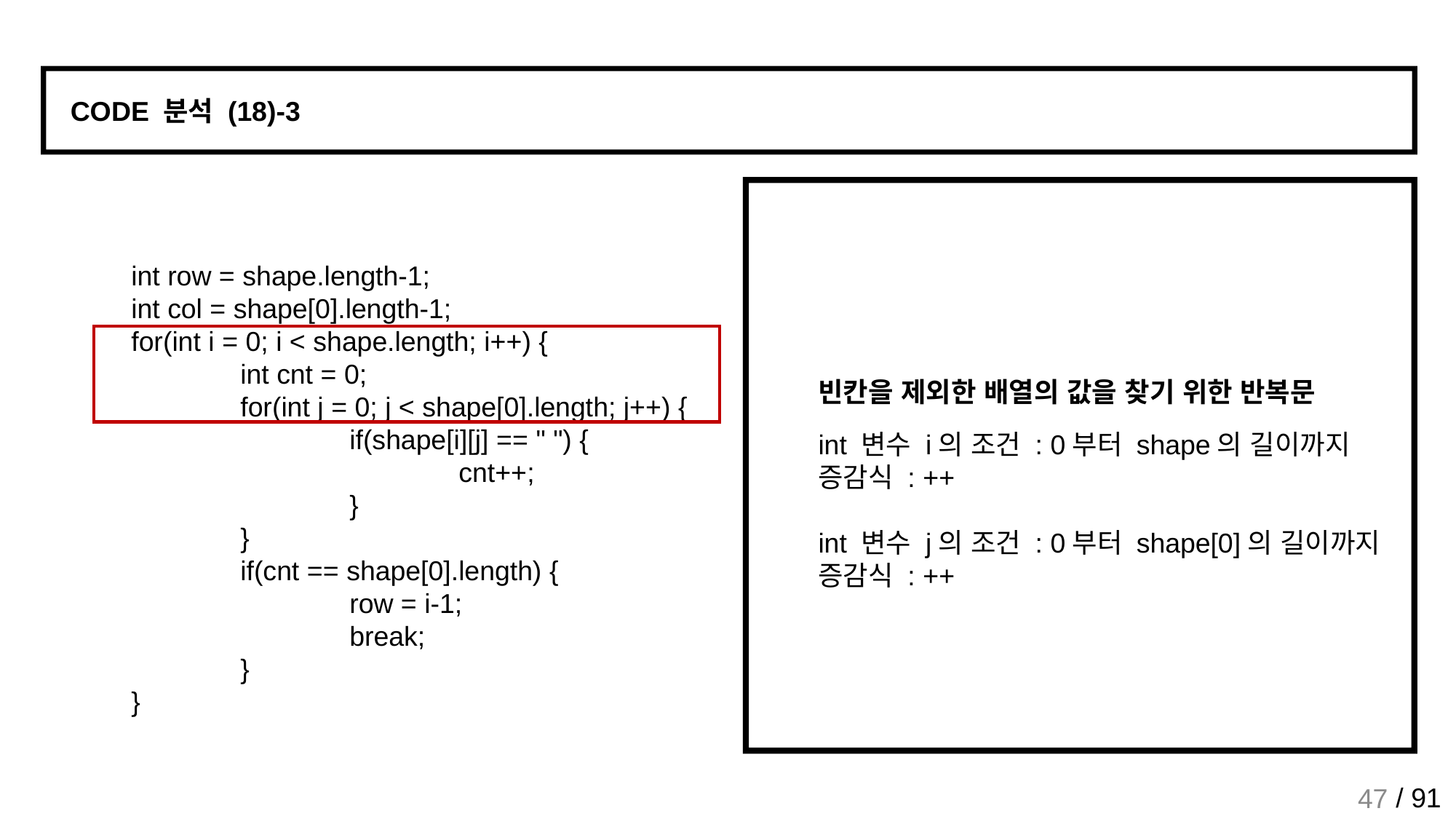

CODE 분석 (18)-3

	int row = shape.length-1;
	int col = shape[0].length-1;
	for(int i = 0; i < shape.length; i++) {
		int cnt = 0;
		for(int j = 0; j < shape[0].length; j++) {
			if(shape[i][j] == " ") {
				cnt++;
			}
		}
		if(cnt == shape[0].length) {
			row = i-1;
			break;
		}
	}

빈칸을 제외한 배열의 값을 찾기 위한 반복문
int 변수 i의 조건 : 0부터 shape의 길이까지
증감식 : ++

int 변수 j의 조건 : 0부터 shape[0]의 길이까지
증감식 : ++
47